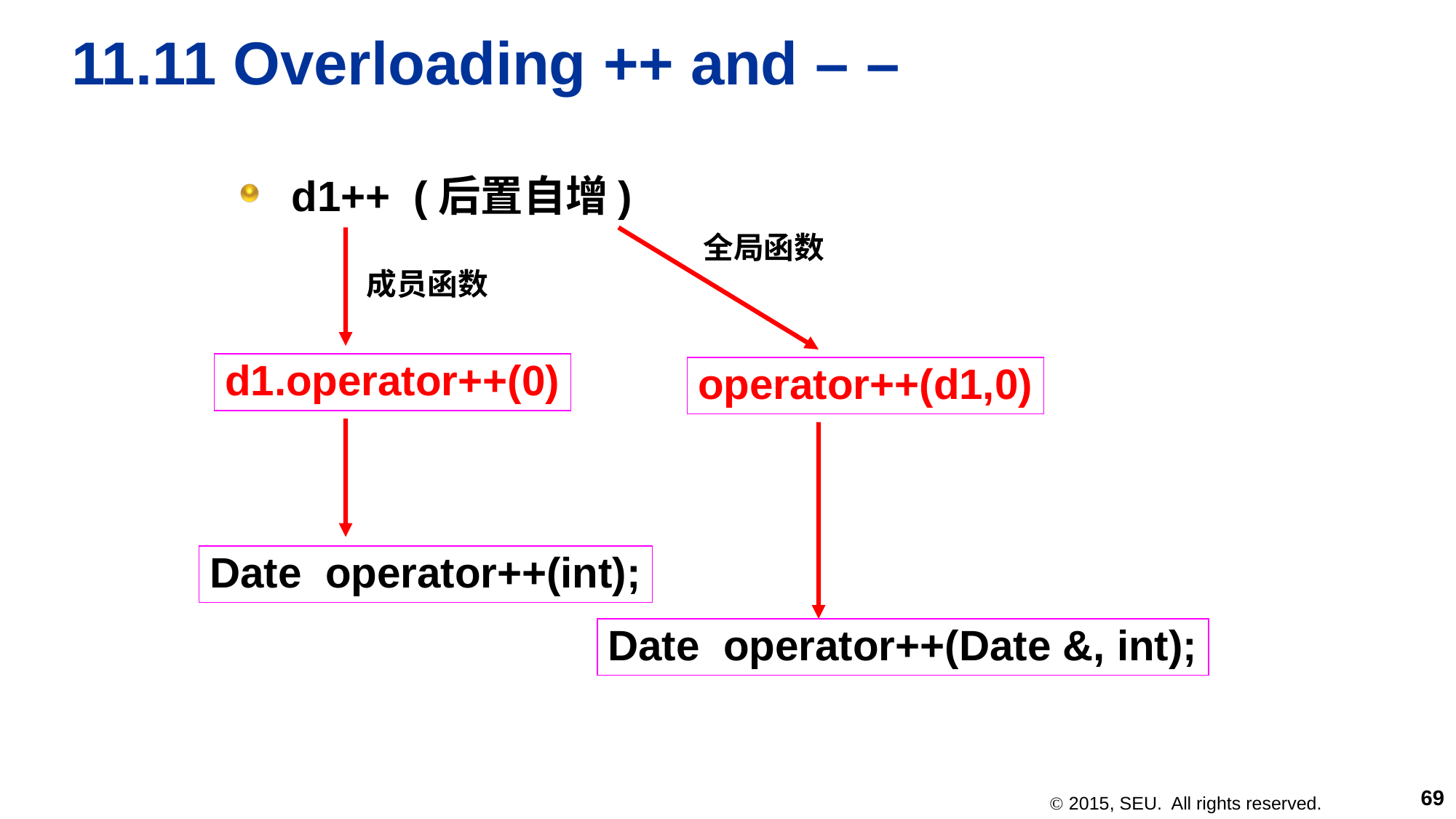

# 11.11 Overloading ++ and – –
d1++  (后置自增)

全局函数
成员函数
d1.operator++(0)
operator++(d1,0)

Date  operator++(int);
Date  operator++(Date &, int);